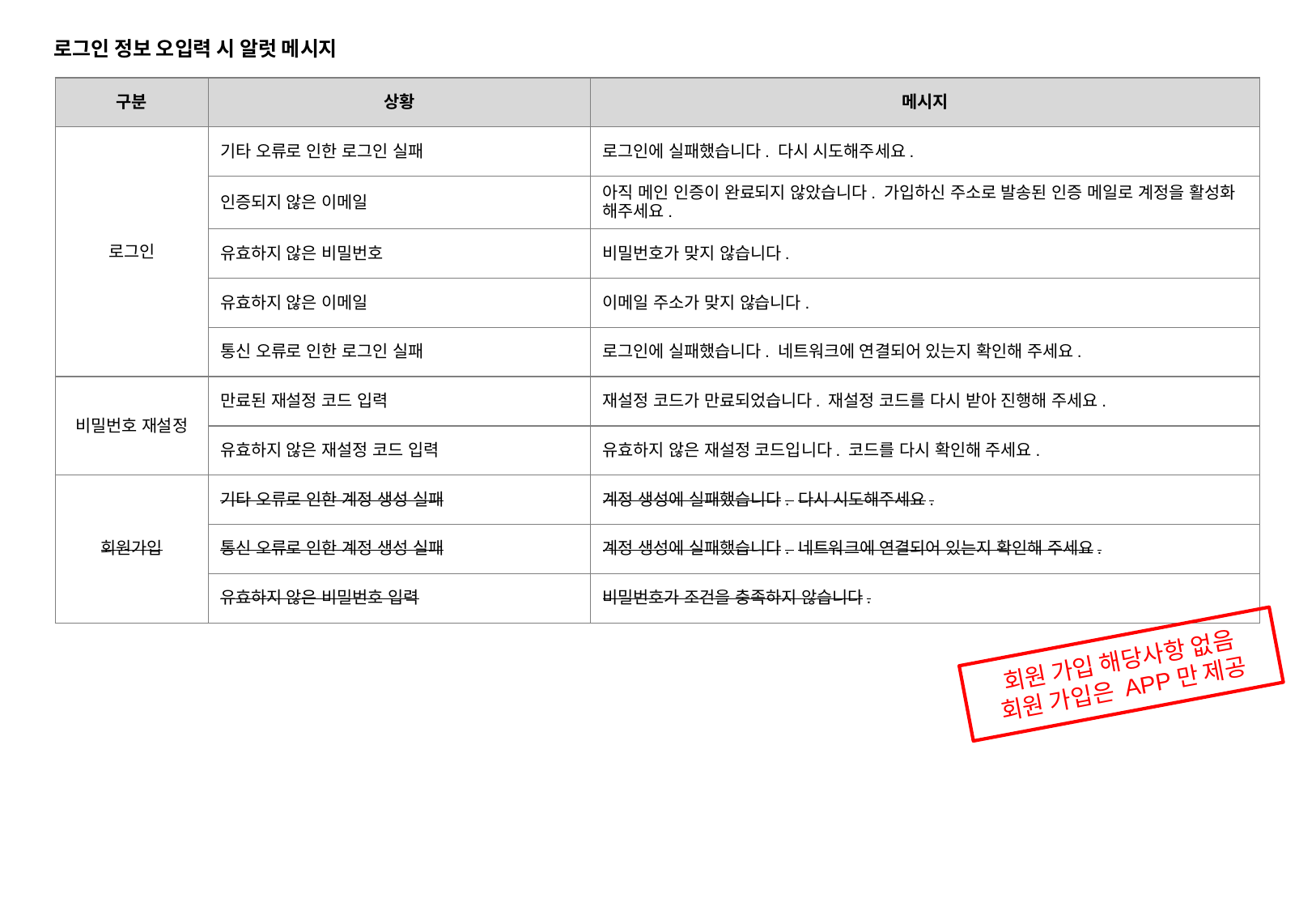

로그인 정보 오입력 시 알럿 메시지
| 구분 | 상황 | 메시지 |
| --- | --- | --- |
| 로그인 | 기타 오류로 인한 로그인 실패 | 로그인에 실패했습니다. 다시 시도해주세요. |
|  | 인증되지 않은 이메일 | 아직 메인 인증이 완료되지 않았습니다. 가입하신 주소로 발송된 인증 메일로 계정을 활성화 해주세요. |
|  | 유효하지 않은 비밀번호 | 비밀번호가 맞지 않습니다. |
|  | 유효하지 않은 이메일 | 이메일 주소가 맞지 않습니다. |
|  | 통신 오류로 인한 로그인 실패 | 로그인에 실패했습니다. 네트워크에 연결되어 있는지 확인해 주세요. |
| 비밀번호 재설정 | 만료된 재설정 코드 입력 | 재설정 코드가 만료되었습니다. 재설정 코드를 다시 받아 진행해 주세요. |
|  | 유효하지 않은 재설정 코드 입력 | 유효하지 않은 재설정 코드입니다. 코드를 다시 확인해 주세요. |
| 회원가입 | 기타 오류로 인한 계정 생성 실패 | 계정 생성에 실패했습니다. 다시 시도해주세요. |
|  | 통신 오류로 인한 계정 생성 실패 | 계정 생성에 실패했습니다. 네트워크에 연결되어 있는지 확인해 주세요. |
|  | 유효하지 않은 비밀번호 입력 | 비밀번호가 조건을 충족하지 않습니다. |
회원 가입 해당사항 없음
회원 가입은 APP만 제공